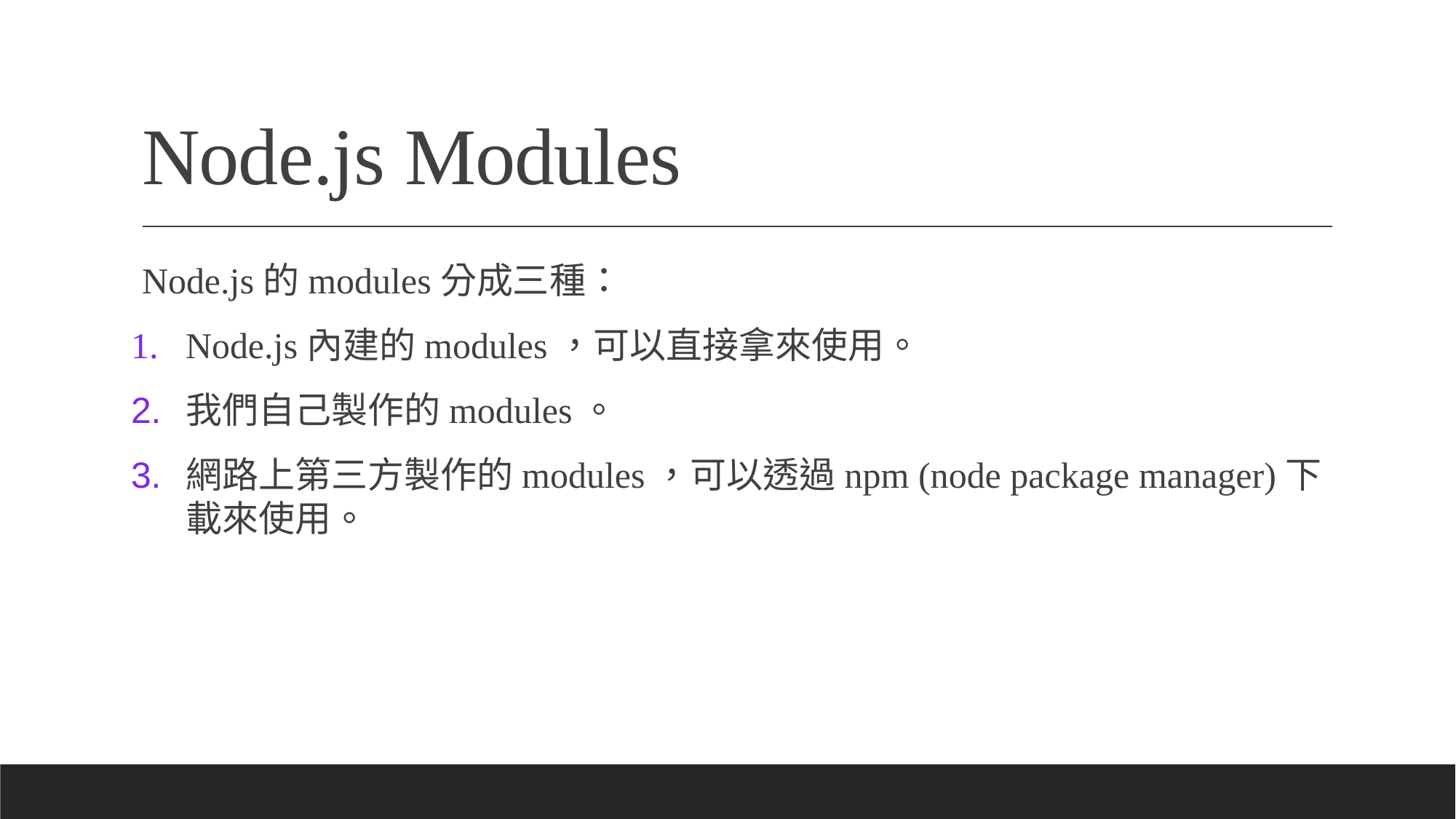

# Node.js Modules
Node.js的modules分成三種：
Node.js內建的modules，可以直接拿來使用。
我們自己製作的modules。
網路上第三方製作的modules，可以透過npm (node package manager)下載來使用。